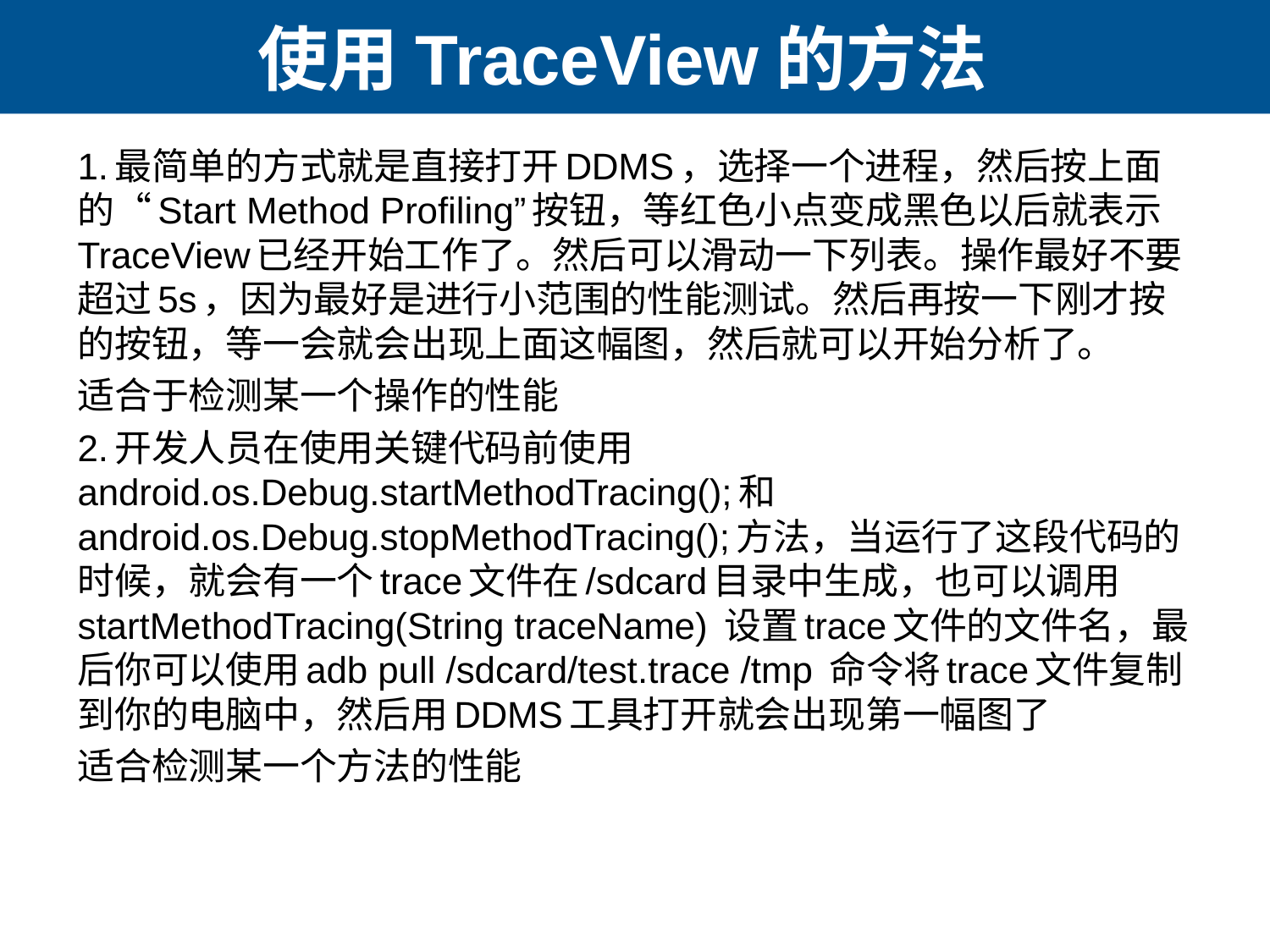

# 使用TraceView的方法
1.最简单的方式就是直接打开DDMS，选择一个进程，然后按上面的“Start Method Profiling”按钮，等红色小点变成黑色以后就表示TraceView已经开始工作了。然后可以滑动一下列表。操作最好不要超过5s，因为最好是进行小范围的性能测试。然后再按一下刚才按的按钮，等一会就会出现上面这幅图，然后就可以开始分析了。
适合于检测某一个操作的性能
2.开发人员在使用关键代码前使用android.os.Debug.startMethodTracing();和android.os.Debug.stopMethodTracing();方法，当运行了这段代码的时候，就会有一个trace文件在/sdcard目录中生成，也可以调用startMethodTracing(String traceName) 设置trace文件的文件名，最后你可以使用adb pull /sdcard/test.trace /tmp 命令将trace文件复制到你的电脑中，然后用DDMS工具打开就会出现第一幅图了
适合检测某一个方法的性能